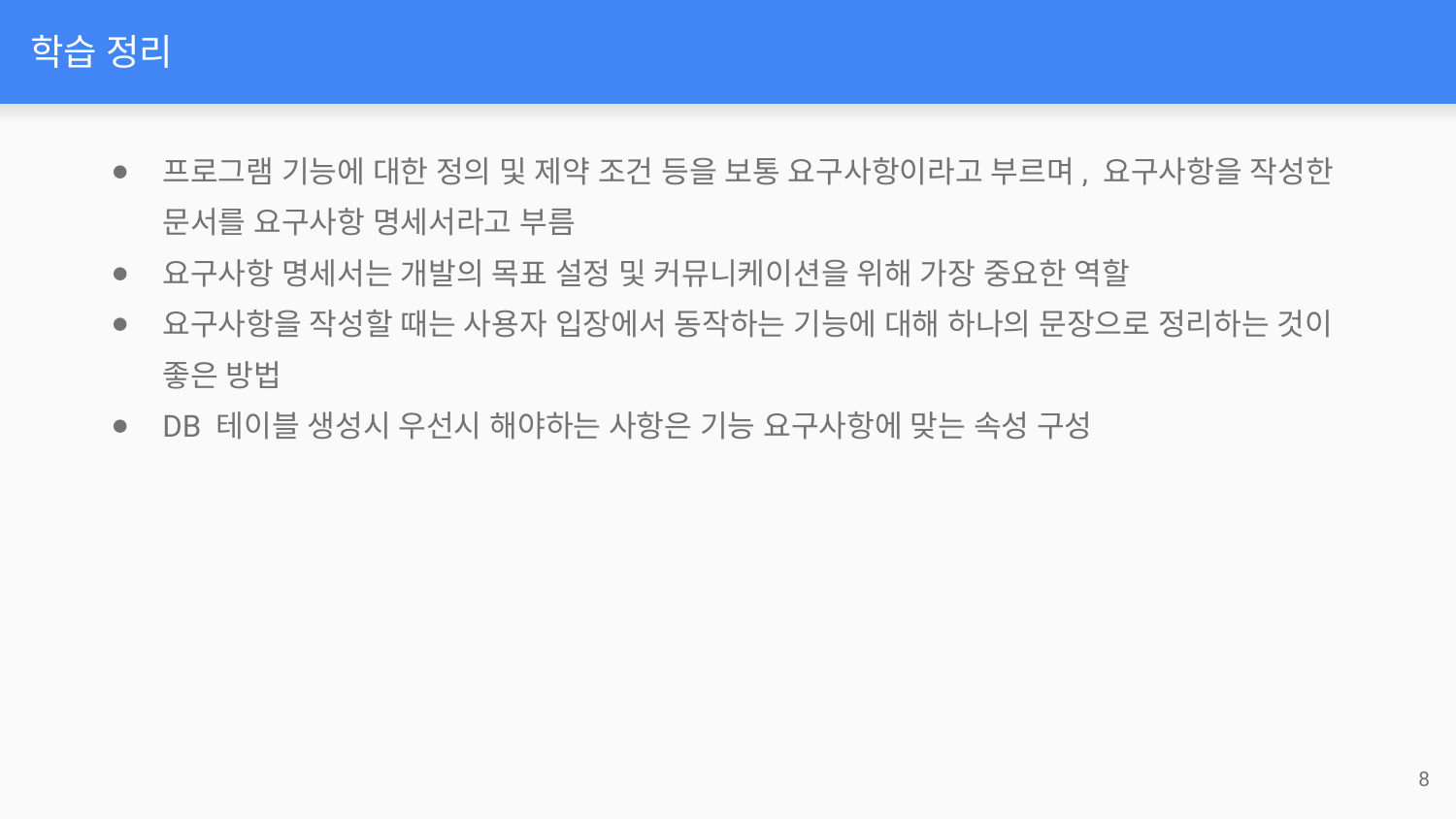

# 학습 정리
프로그램 기능에 대한 정의 및 제약 조건 등을 보통 요구사항이라고 부르며, 요구사항을 작성한 문서를 요구사항 명세서라고 부름
요구사항 명세서는 개발의 목표 설정 및 커뮤니케이션을 위해 가장 중요한 역할
요구사항을 작성할 때는 사용자 입장에서 동작하는 기능에 대해 하나의 문장으로 정리하는 것이 좋은 방법
DB 테이블 생성시 우선시 해야하는 사항은 기능 요구사항에 맞는 속성 구성
8